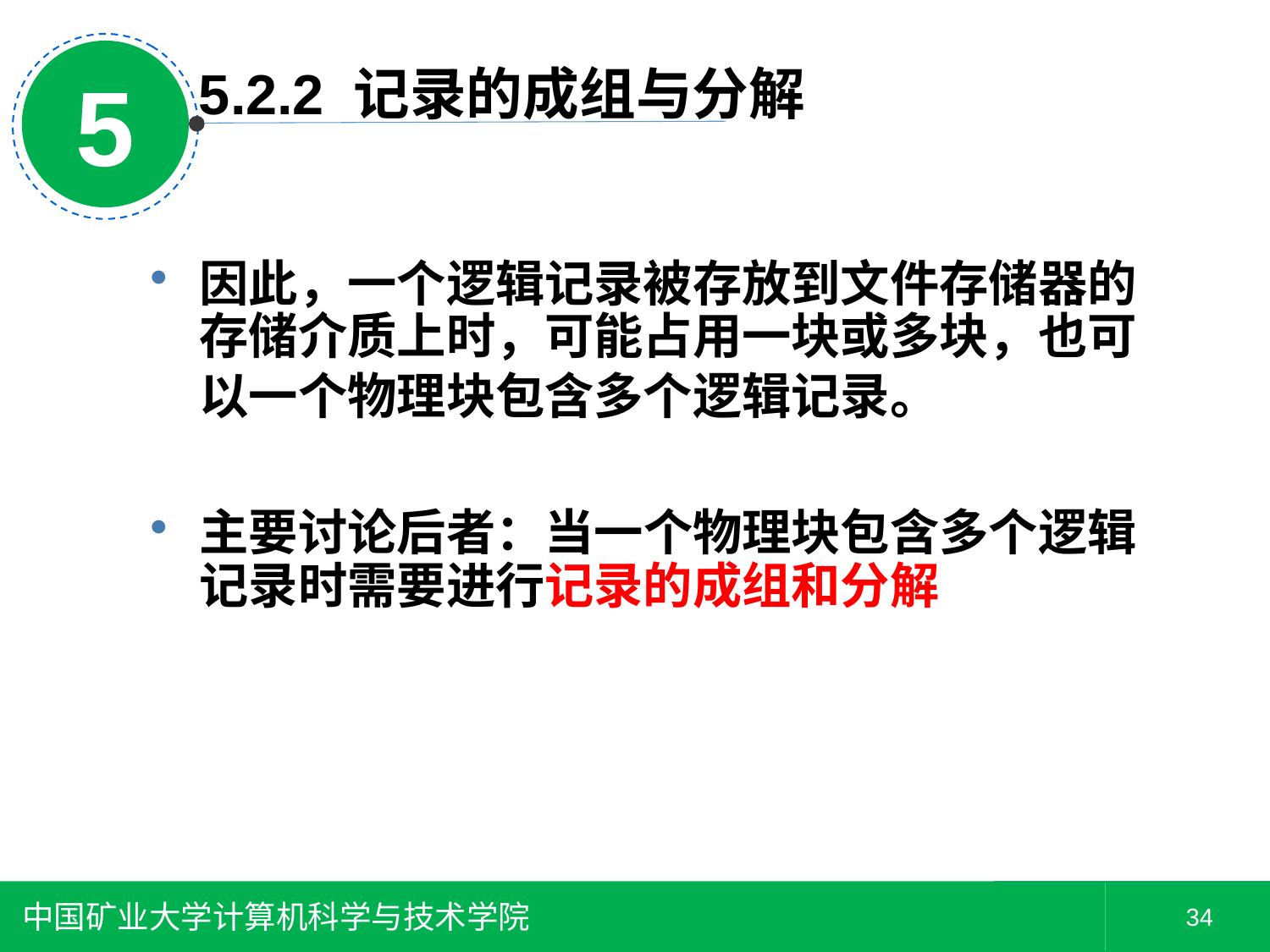

5
5.2.2 记录的成组与分解

因此，一个逻辑记录被存放到文件存储器的存储介质上时，可能占用一块或多块，也可以一个物理块包含多个逻辑记录。

主要讨论后者：当一个物理块包含多个逻辑记录时需要进行记录的成组和分解